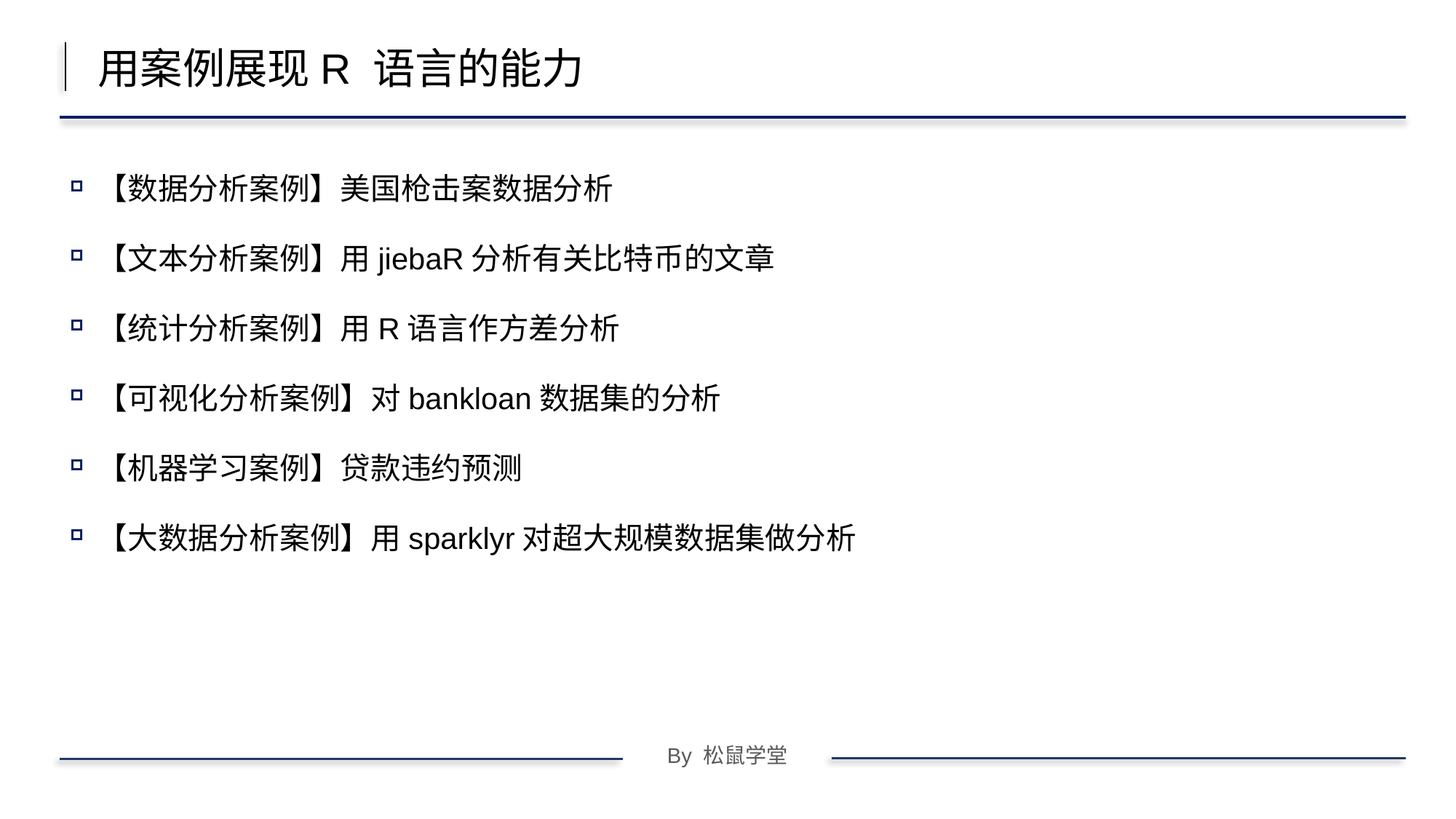

用案例展现R 语言的能力
【数据分析案例】美国枪击案数据分析
【文本分析案例】用jiebaR分析有关比特币的文章
【统计分析案例】用R语言作方差分析
【可视化分析案例】对bankloan数据集的分析
【机器学习案例】贷款违约预测
【大数据分析案例】用sparklyr对超大规模数据集做分析